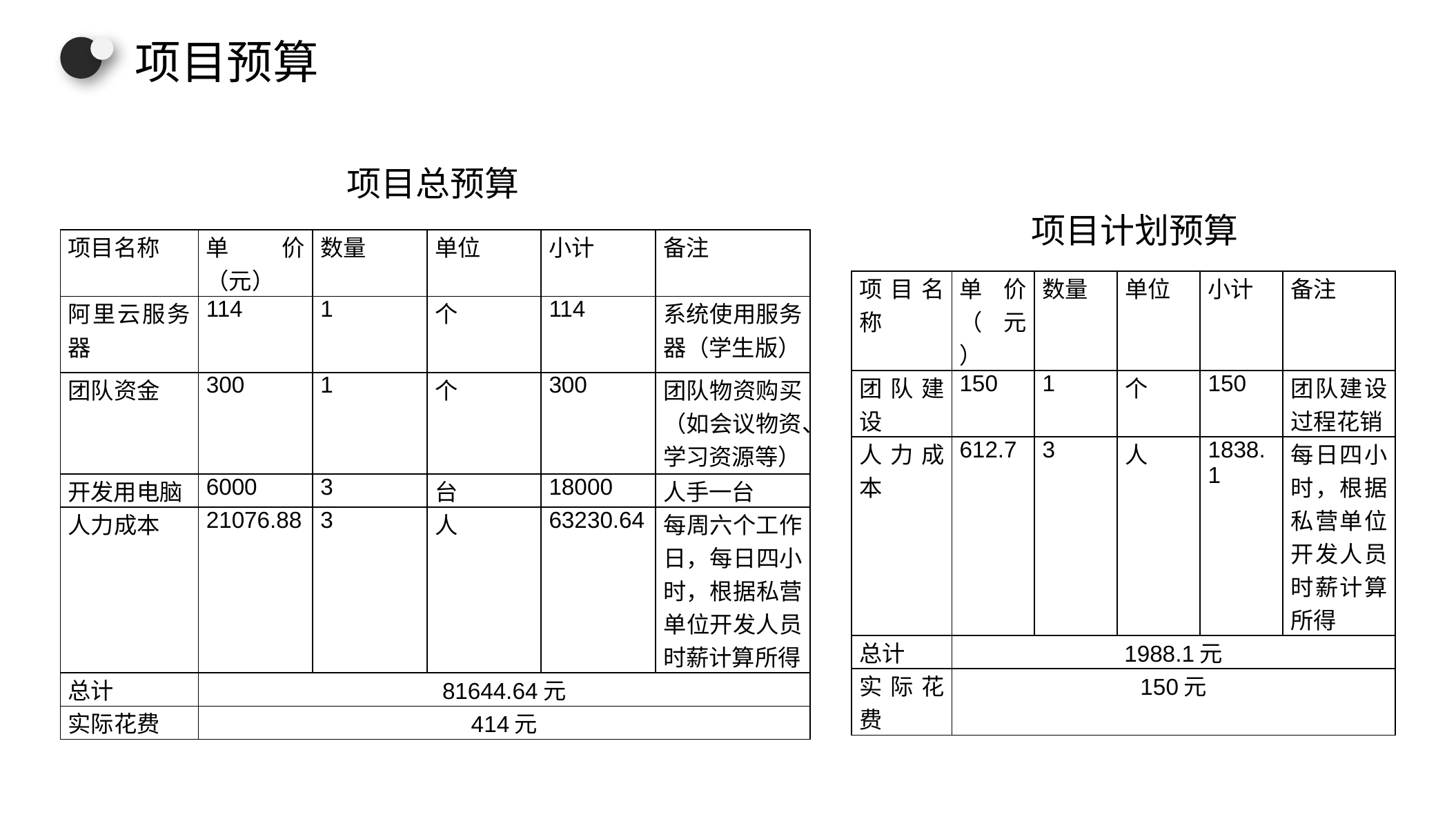

项目预算

项目总预算
项目计划预算
| 项目名称 | 单价（元） | 数量 | 单位 | 小计 | 备注 |
| --- | --- | --- | --- | --- | --- |
| 阿里云服务器 | 114 | 1 | 个 | 114 | 系统使用服务器（学生版） |
| 团队资金 | 300 | 1 | 个 | 300 | 团队物资购买（如会议物资、学习资源等） |
| 开发用电脑 | 6000 | 3 | 台 | 18000 | 人手一台 |
| 人力成本 | 21076.88 | 3 | 人 | 63230.64 | 每周六个工作日，每日四小时，根据私营单位开发人员时薪计算所得 |
| 总计 | 81644.64元 |  |  |  |  |
| 实际花费 | 414元 |  |  |  |  |
| 项目名称 | 单价（元） | 数量 | 单位 | 小计 | 备注 |
| --- | --- | --- | --- | --- | --- |
| 团队建设 | 150 | 1 | 个 | 150 | 团队建设过程花销 |
| 人力成本 | 612.7 | 3 | 人 | 1838.1 | 每日四小时，根据私营单位开发人员时薪计算所得 |
| 总计 | 1988.1元 |  |  |  |  |
| 实际花费 | 150元 |  |  |  |  |